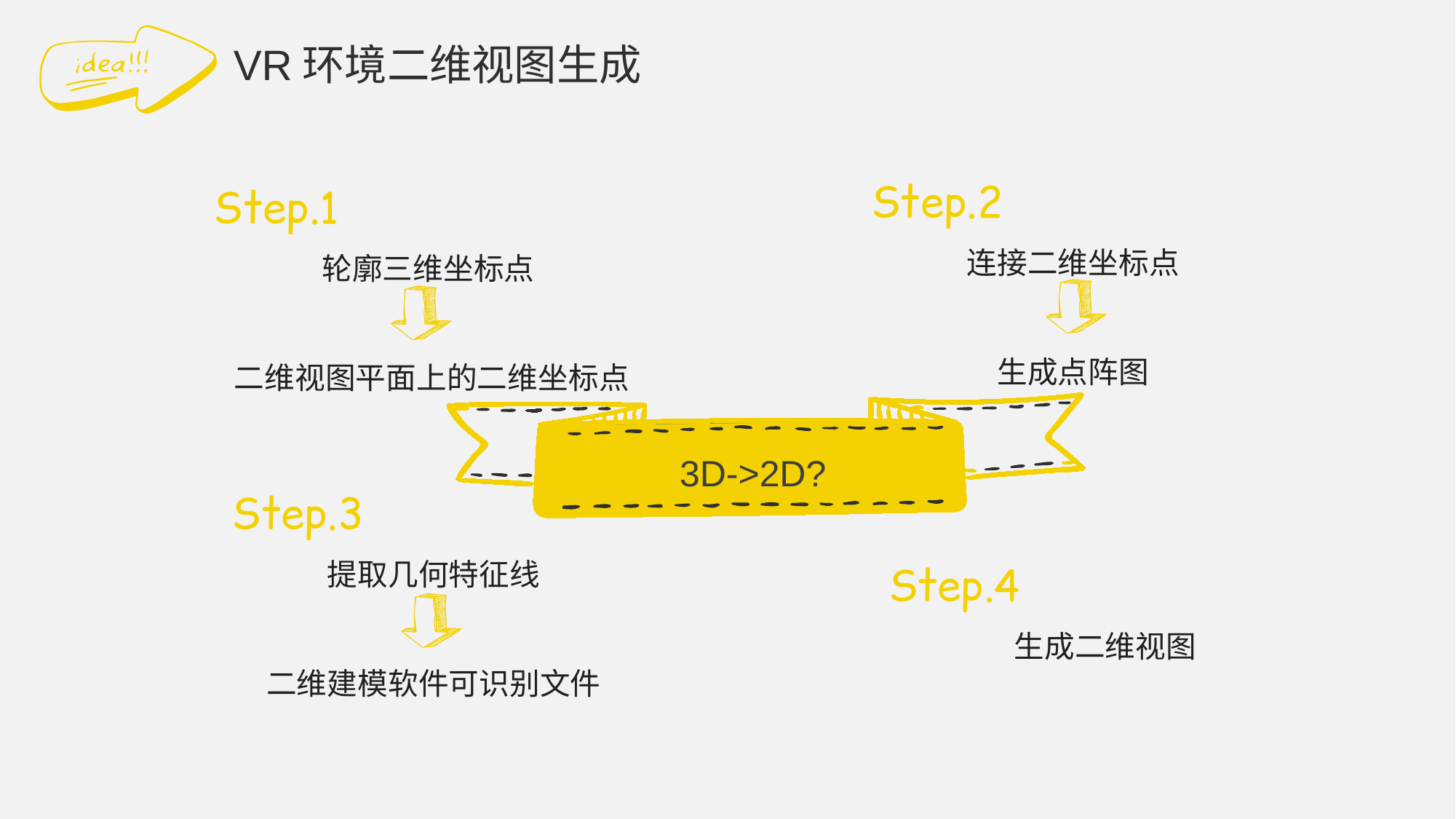

VR环境二维视图生成
Step.2
连接二维坐标点

生成点阵图
Step.1
轮廓三维坐标点

二维视图平面上的二维坐标点

3D->2D?

Step.3
提取几何特征线

二维建模软件可识别文件
Step.4
生成二维视图